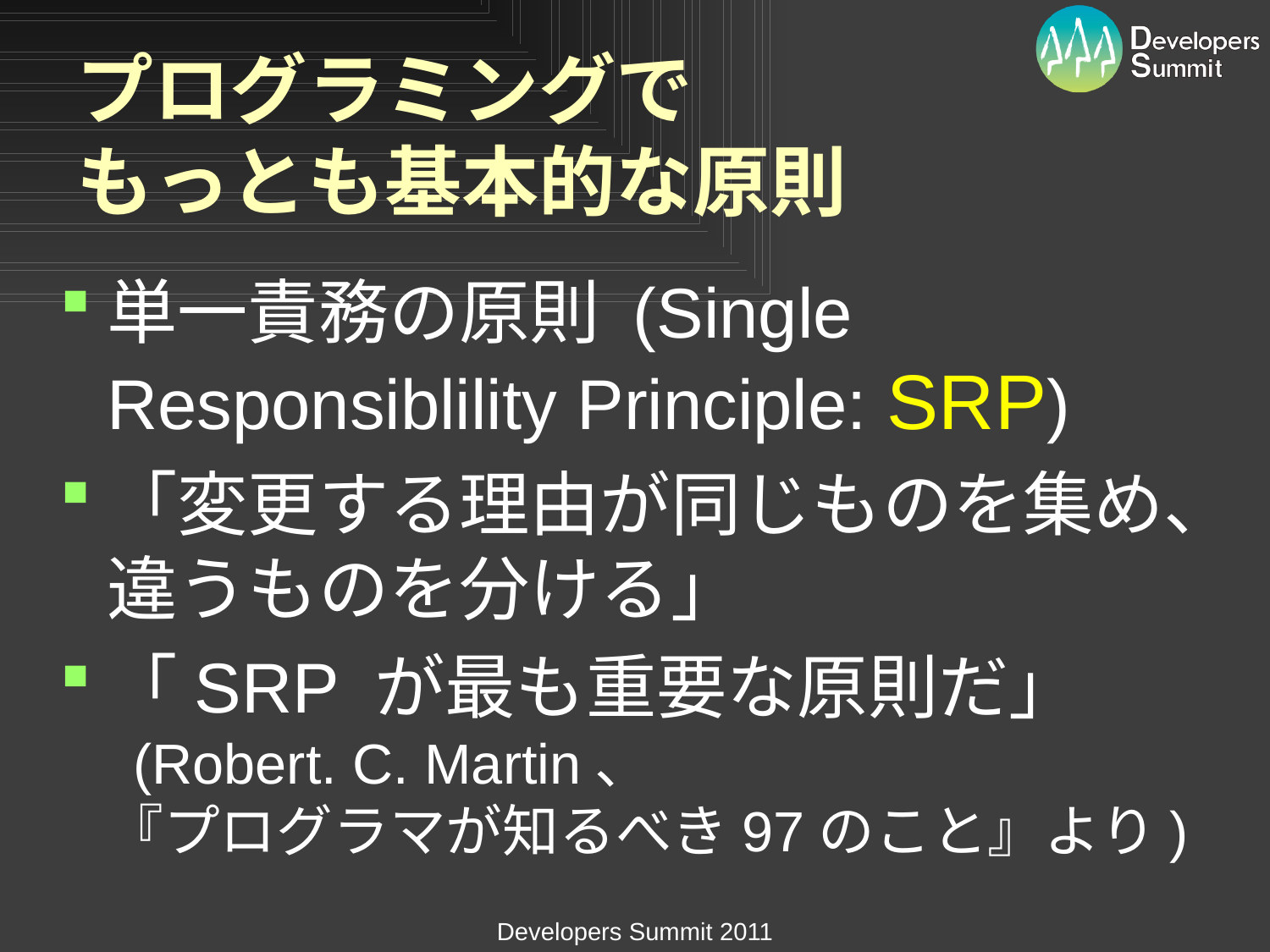

# プログラミングで もっとも基本的な原則
単一責務の原則 (Single Responsiblility Principle: SRP)
「変更する理由が同じものを集め、違うものを分ける」
「SRP が最も重要な原則だ」
 (Robert. C. Martin、
『プログラマが知るべき97のこと』より)